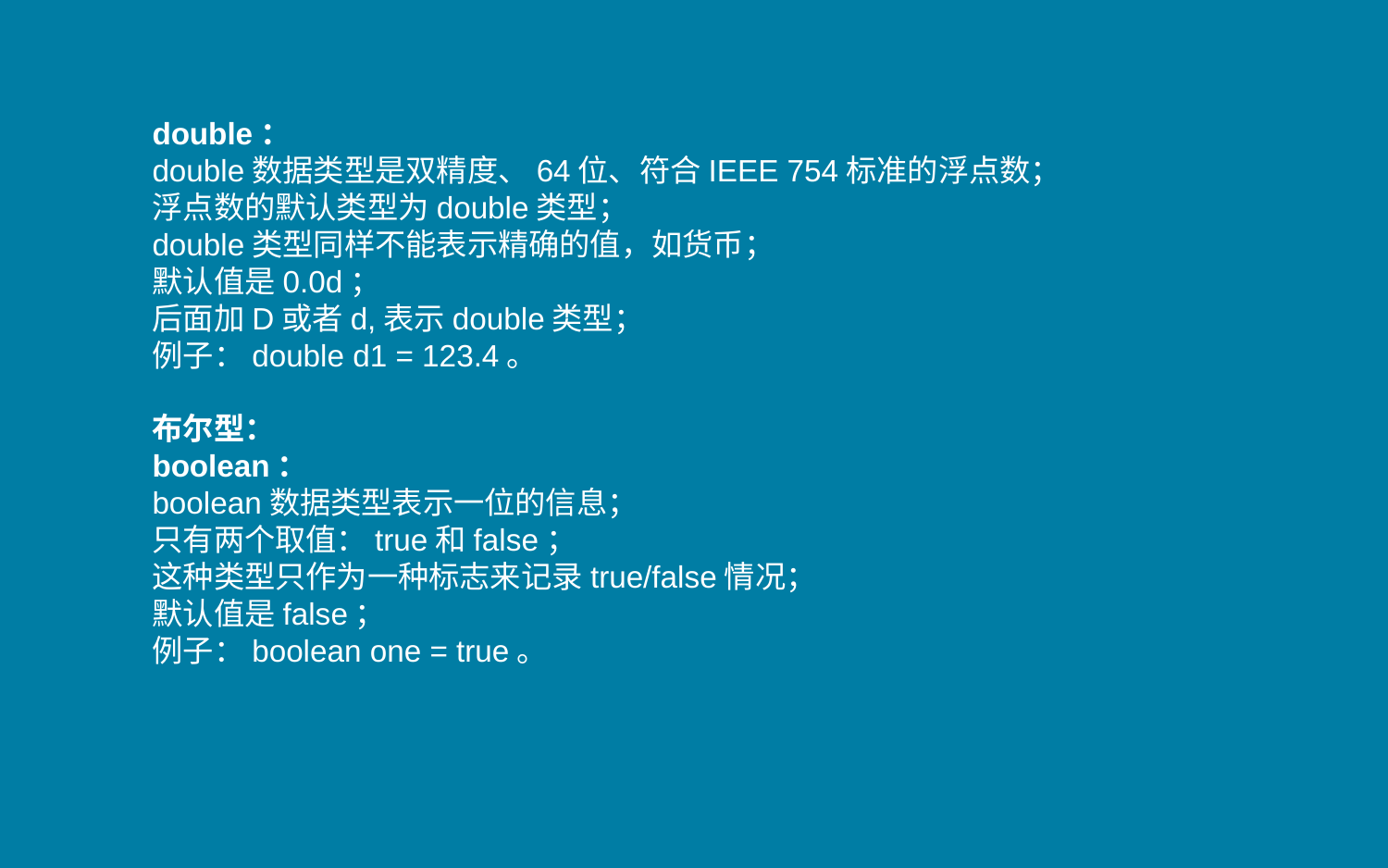

double：
double数据类型是双精度、64位、符合IEEE 754标准的浮点数；
浮点数的默认类型为double类型；
double类型同样不能表示精确的值，如货币；
默认值是0.0d；
后面加D或者d,表示double类型；
例子：double d1 = 123.4。

布尔型：
boolean：
boolean数据类型表示一位的信息；
只有两个取值：true和false；
这种类型只作为一种标志来记录true/false情况；
默认值是false；
例子：boolean one = true。